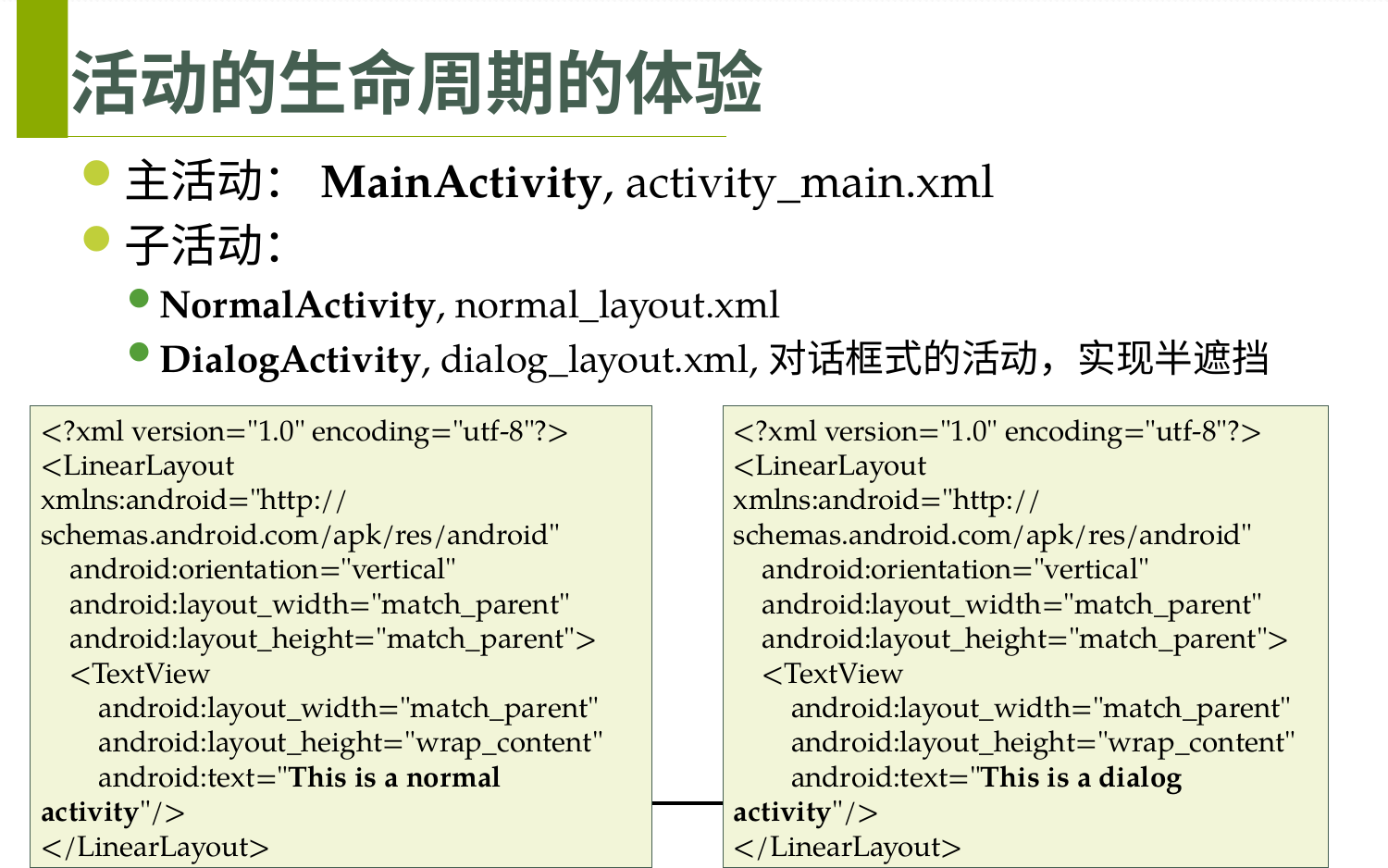

# 活动的生命周期的体验
主活动：MainActivity, activity_main.xml
子活动：
NormalActivity, normal_layout.xml
DialogActivity, dialog_layout.xml,对话框式的活动，实现半遮挡
<?xml version="1.0" encoding="utf-8"?>
<LinearLayout
xmlns:android="http://schemas.android.com/apk/res/android"
    android:orientation="vertical"
    android:layout_width="match_parent"
    android:layout_height="match_parent">
    <TextView
        android:layout_width="match_parent"
        android:layout_height="wrap_content"
        android:text="This is a normal activity"/>
</LinearLayout>
<?xml version="1.0" encoding="utf-8"?>
<LinearLayout
xmlns:android="http://schemas.android.com/apk/res/android"
    android:orientation="vertical"
    android:layout_width="match_parent"
    android:layout_height="match_parent">
    <TextView
        android:layout_width="match_parent"
        android:layout_height="wrap_content"
        android:text="This is a dialog activity"/>
</LinearLayout>